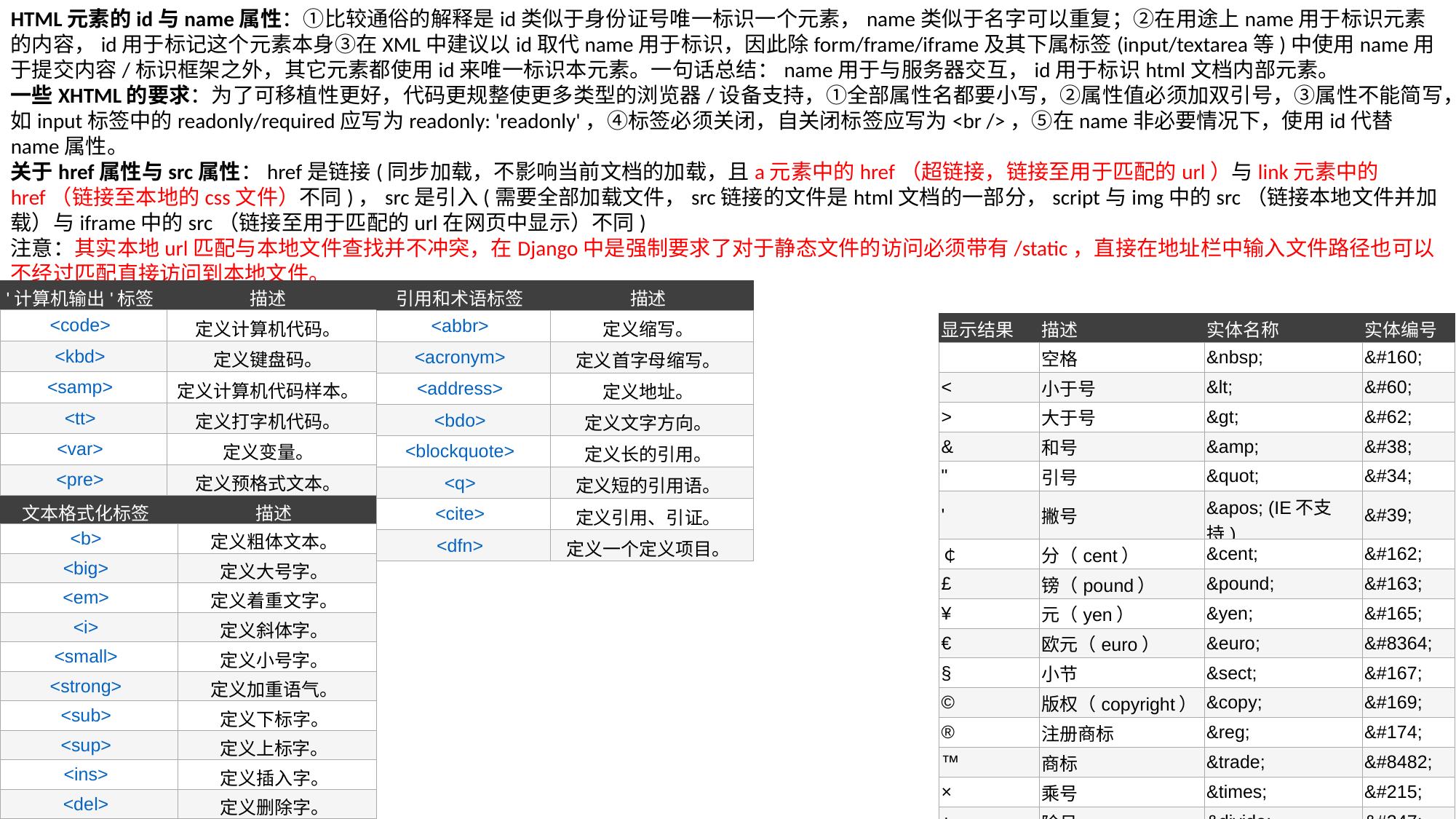

HTML元素的id与name属性：①比较通俗的解释是id类似于身份证号唯一标识一个元素，name类似于名字可以重复；②在用途上name用于标识元素的内容，id用于标记这个元素本身③在XML中建议以id取代name用于标识，因此除form/frame/iframe及其下属标签(input/textarea等)中使用name用于提交内容/标识框架之外，其它元素都使用id来唯一标识本元素。一句话总结：name用于与服务器交互，id用于标识html文档内部元素。
一些XHTML的要求：为了可移植性更好，代码更规整使更多类型的浏览器/设备支持，①全部属性名都要小写，②属性值必须加双引号，③属性不能简写，如input标签中的readonly/required应写为readonly: 'readonly'，④标签必须关闭，自关闭标签应写为<br />，⑤在name非必要情况下，使用id代替name属性。
关于href属性与src属性：href是链接(同步加载，不影响当前文档的加载，且a元素中的href（超链接，链接至用于匹配的url）与link元素中的href（链接至本地的css文件）不同)，src是引入(需要全部加载文件，src链接的文件是html文档的一部分，script与img中的src（链接本地文件并加载）与iframe中的src（链接至用于匹配的url在网页中显示）不同)
注意：其实本地url匹配与本地文件查找并不冲突，在Django中是强制要求了对于静态文件的访问必须带有/static，直接在地址栏中输入文件路径也可以不经过匹配直接访问到本地文件。
| '计算机输出'标签 | 描述 |
| --- | --- |
| <code> | 定义计算机代码。 |
| <kbd> | 定义键盘码。 |
| <samp> | 定义计算机代码样本。 |
| <tt> | 定义打字机代码。 |
| <var> | 定义变量。 |
| <pre> | 定义预格式文本。 |
| 引用和术语标签 | 描述 |
| --- | --- |
| <abbr> | 定义缩写。 |
| <acronym> | 定义首字母缩写。 |
| <address> | 定义地址。 |
| <bdo> | 定义文字方向。 |
| <blockquote> | 定义长的引用。 |
| <q> | 定义短的引用语。 |
| <cite> | 定义引用、引证。 |
| <dfn> | 定义一个定义项目。 |
| 显示结果 | 描述 | 实体名称 | 实体编号 |
| --- | --- | --- | --- |
|  | 空格 | &nbsp; | &#160; |
| < | 小于号 | &lt; | &#60; |
| > | 大于号 | &gt; | &#62; |
| & | 和号 | &amp; | &#38; |
| " | 引号 | &quot; | &#34; |
| ' | 撇号 | &apos; (IE不支持) | &#39; |
| ￠ | 分（cent） | &cent; | &#162; |
| £ | 镑（pound） | &pound; | &#163; |
| ¥ | 元（yen） | &yen; | &#165; |
| € | 欧元（euro） | &euro; | &#8364; |
| § | 小节 | &sect; | &#167; |
| © | 版权（copyright） | &copy; | &#169; |
| ® | 注册商标 | &reg; | &#174; |
| ™ | 商标 | &trade; | &#8482; |
| × | 乘号 | &times; | &#215; |
| ÷ | 除号 | &divide; | &#247; |
| 文本格式化标签 | 描述 |
| --- | --- |
| <b> | 定义粗体文本。 |
| <big> | 定义大号字。 |
| <em> | 定义着重文字。 |
| <i> | 定义斜体字。 |
| <small> | 定义小号字。 |
| <strong> | 定义加重语气。 |
| <sub> | 定义下标字。 |
| <sup> | 定义上标字。 |
| <ins> | 定义插入字。 |
| <del> | 定义删除字。 |